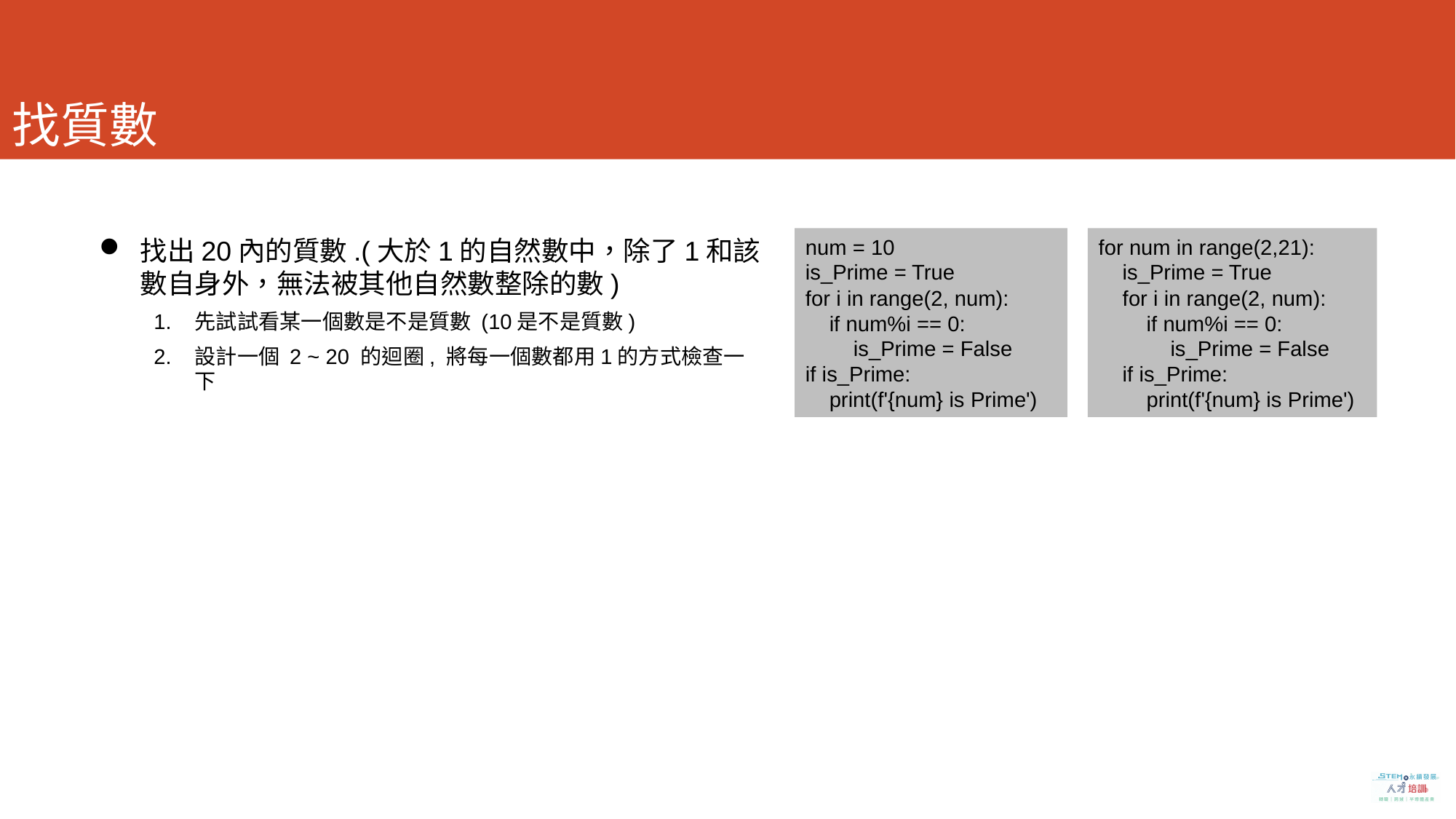

# 找質數
找出20內的質數.(大於1的自然數中，除了1和該數自身外，無法被其他自然數整除的數)
先試試看某一個數是不是質數 (10是不是質數)
設計一個 2 ~ 20 的迴圈, 將每一個數都用1的方式檢查一下
num = 10
is_Prime = True
for i in range(2, num):
    if num%i == 0:
        is_Prime = False
if is_Prime:
    print(f'{num} is Prime')
for num in range(2,21):
    is_Prime = True
    for i in range(2, num):
        if num%i == 0:
            is_Prime = False
    if is_Prime:
        print(f'{num} is Prime')